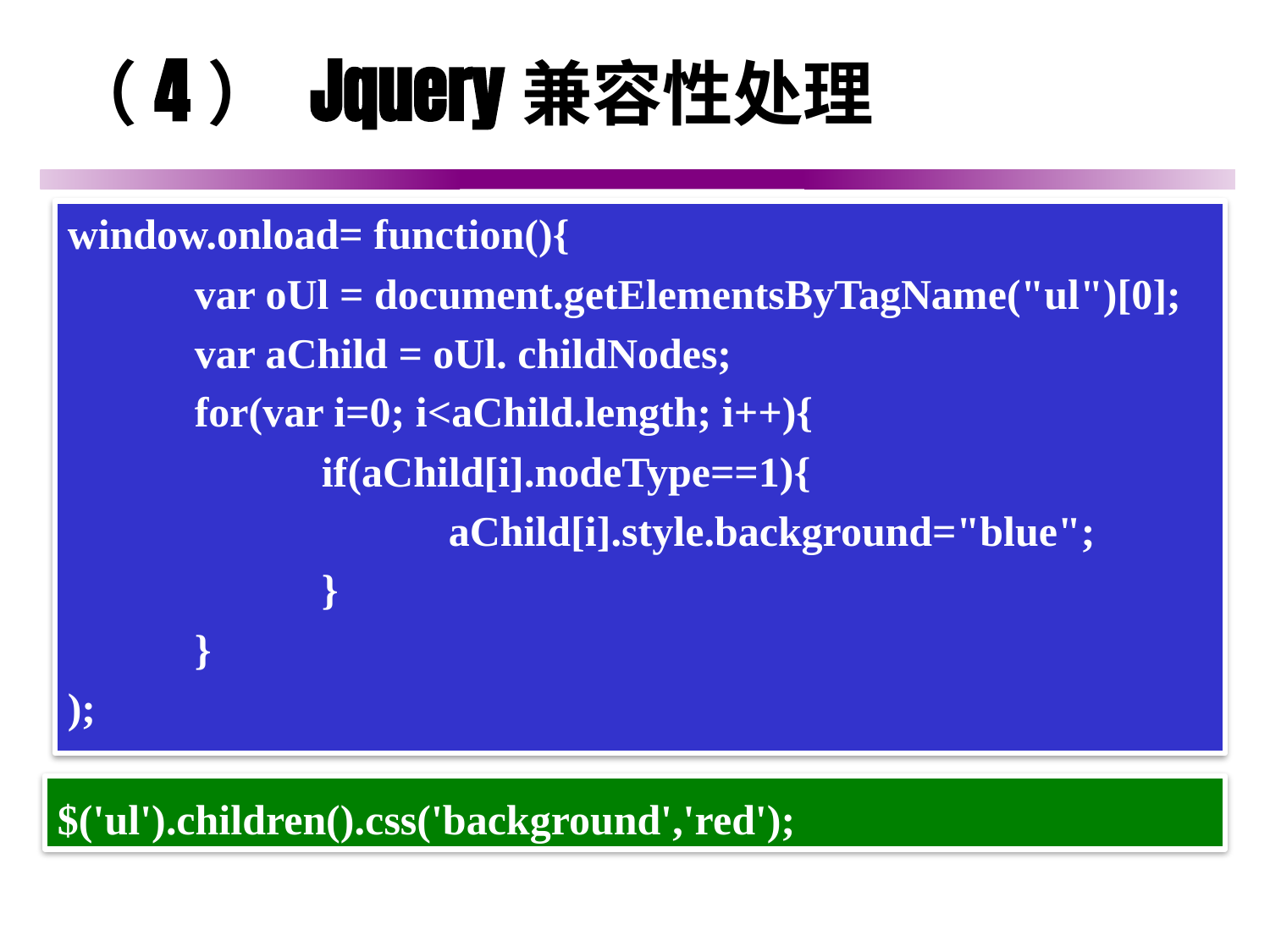

# （4） Jquery兼容性处理
window.onload= function(){
	var oUl = document.getElementsByTagName("ul")[0];
	var aChild = oUl. childNodes;
	for(var i=0; i<aChild.length; i++){
		if(aChild[i].nodeType==1){
			aChild[i].style.background="blue";
		}
	}
);
$('ul').children().css('background','red');